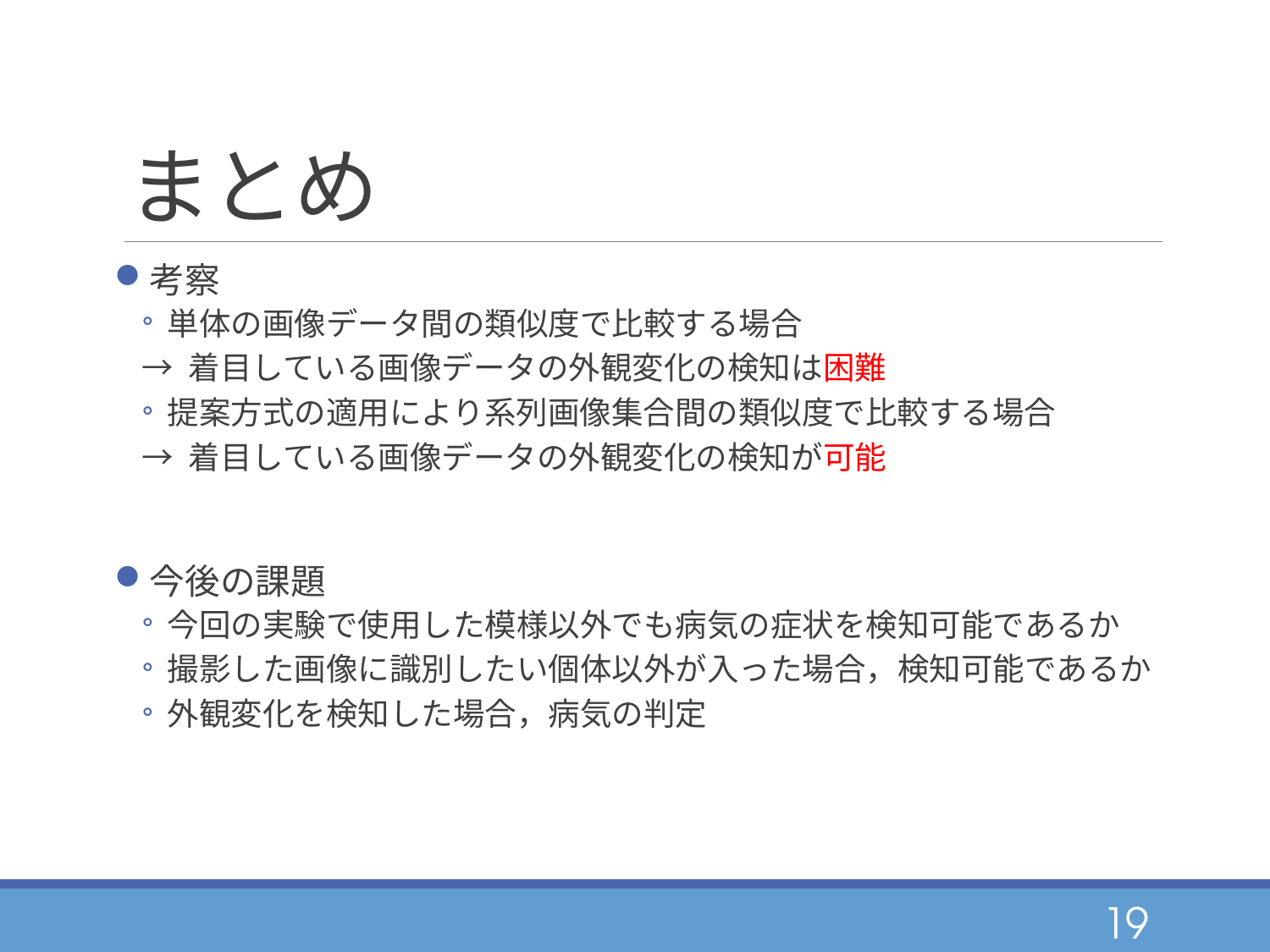

# まとめ
考察
単体の画像データ間の類似度で比較する場合
→ 着目している画像データの外観変化の検知は困難
提案方式の適用により系列画像集合間の類似度で比較する場合
→ 着目している画像データの外観変化の検知が可能

今後の課題
今回の実験で使用した模様以外でも病気の症状を検知可能であるか
撮影した画像に識別したい個体以外が入った場合，検知可能であるか
外観変化を検知した場合，病気の判定

19